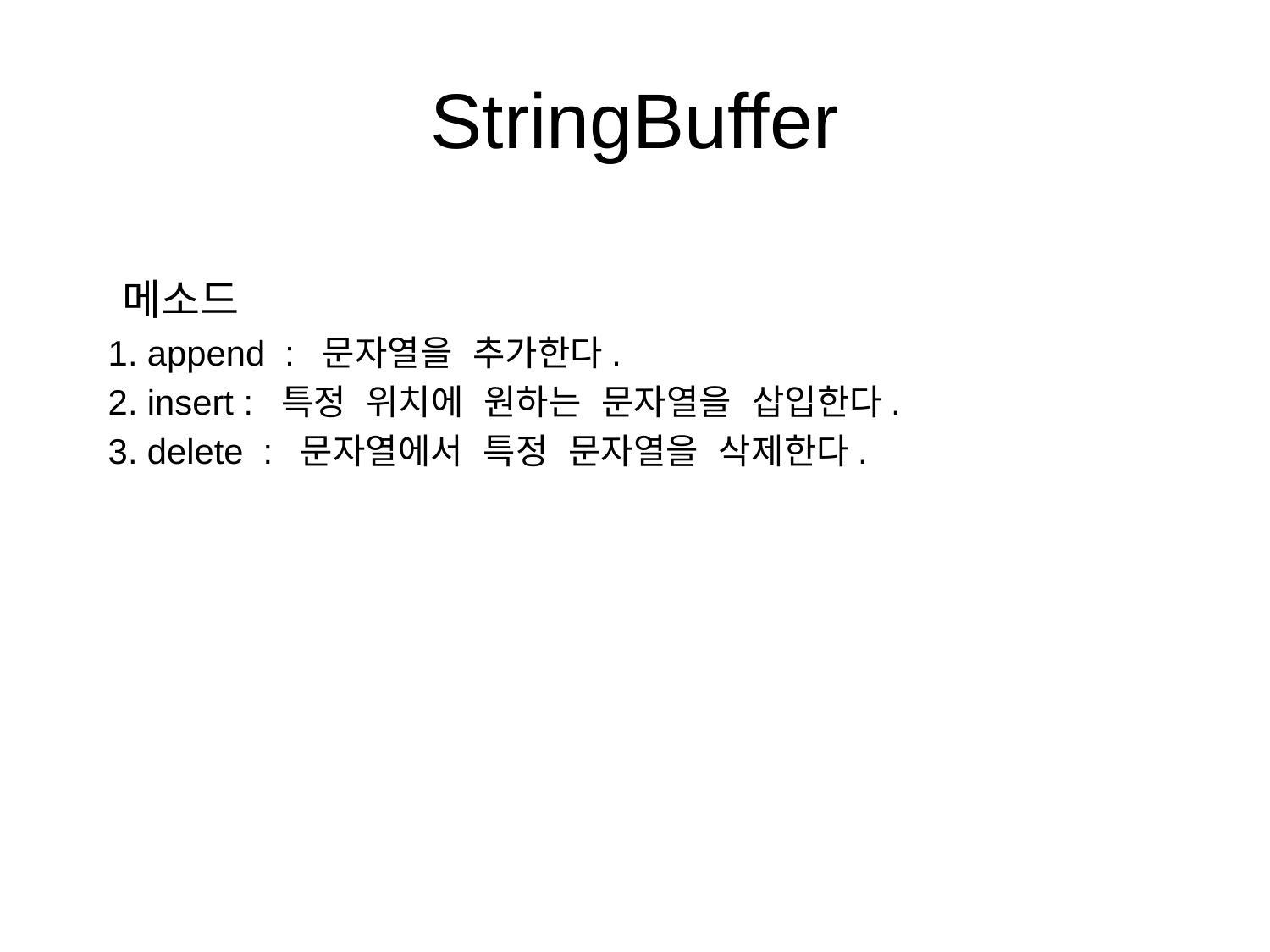

# StringBuffer
  메소드
  1. append  :  문자열을  추가한다.
  2. insert :  특정  위치에  원하는  문자열을  삽입한다.
  3. delete  :  문자열에서  특정  문자열을  삭제한다.